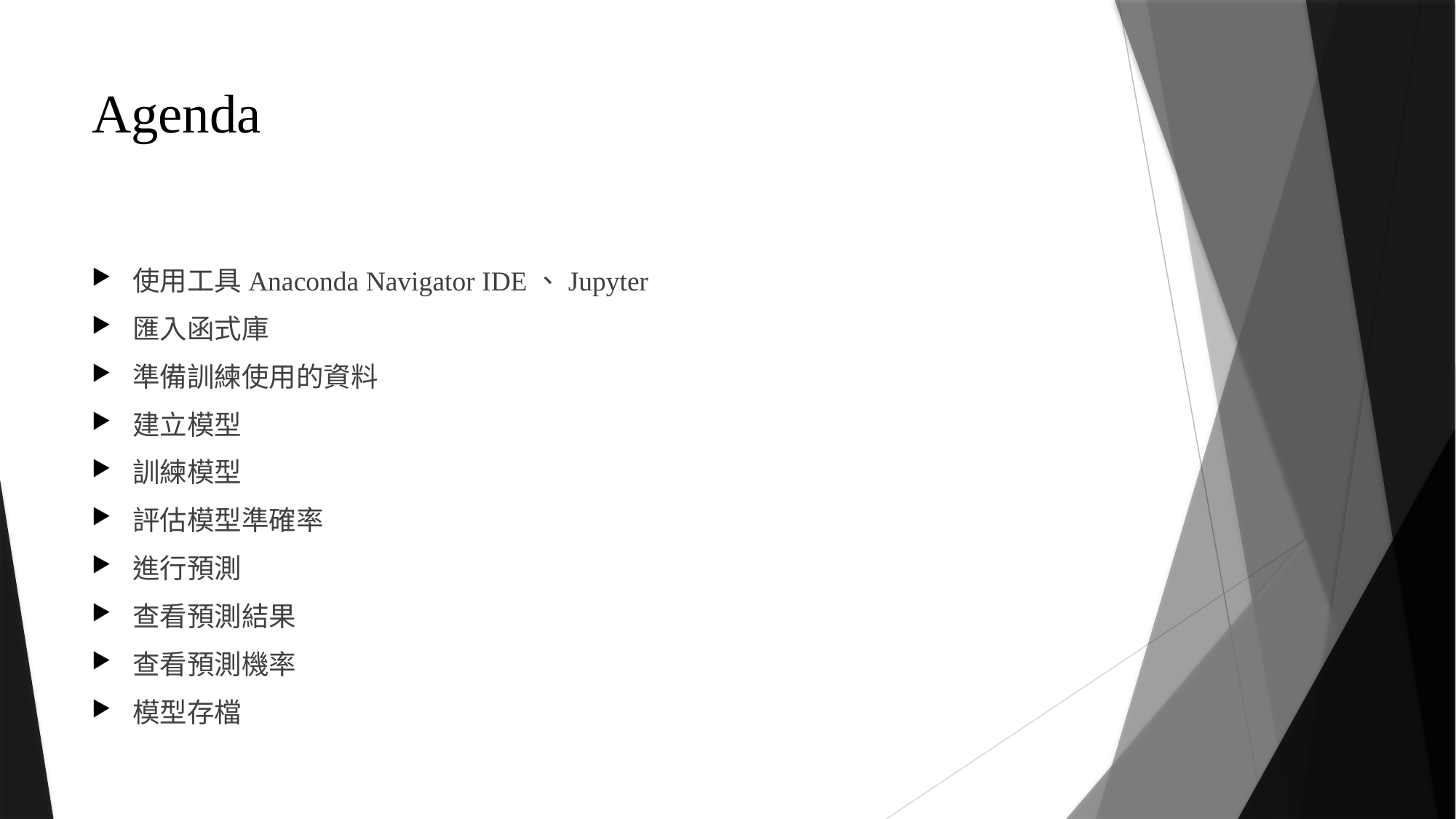

# Agenda
使用工具Anaconda Navigator IDE、Jupyter
匯入函式庫
準備訓練使用的資料
建立模型
訓練模型
評估模型準確率
進行預測
查看預測結果
查看預測機率
模型存檔